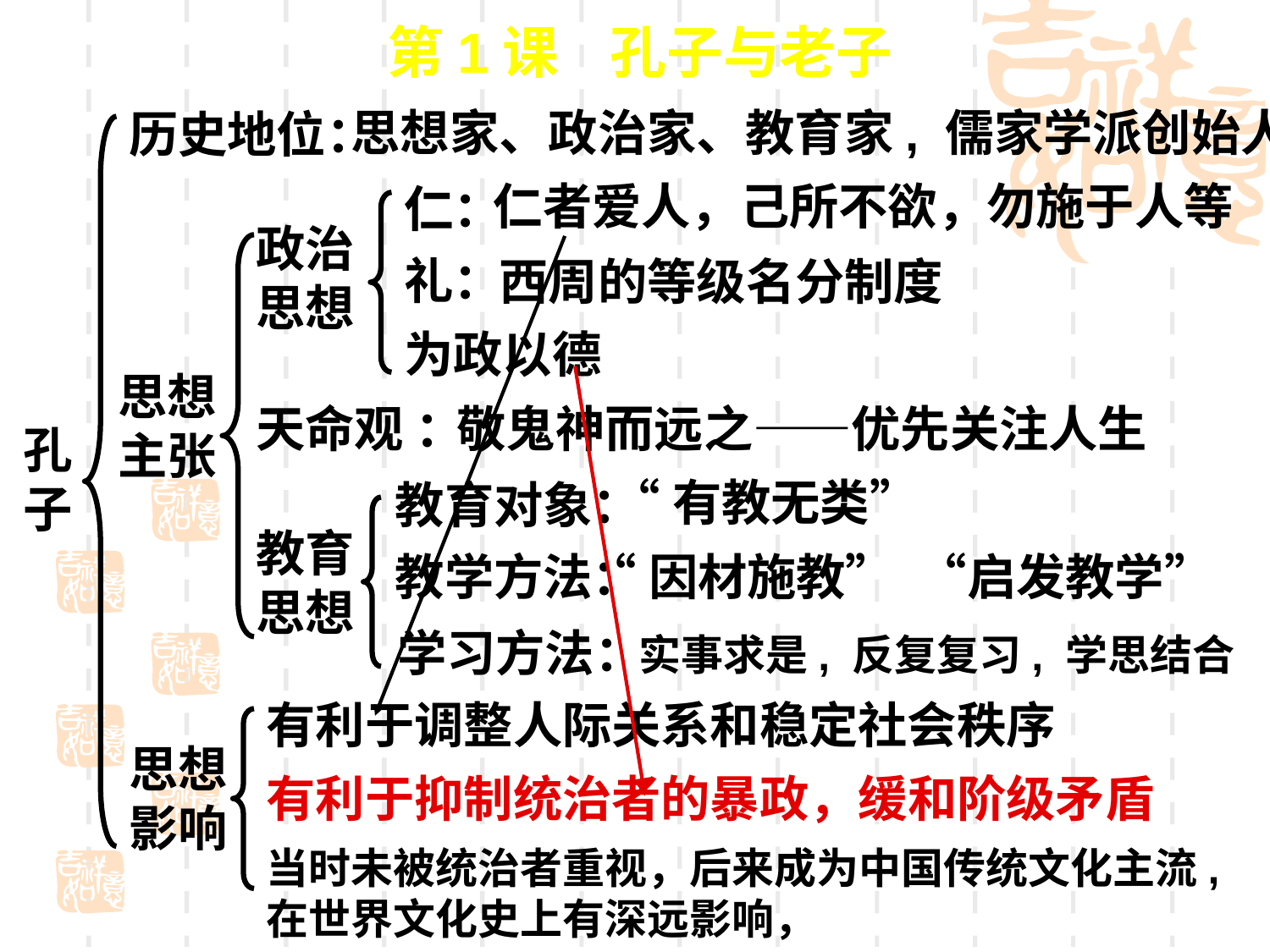

第1课    孔子与老子
思想家、政治家、教育家, 儒家学派创始人
历史地位：

仁者爱人，己所不欲，勿施于人等
仁：

政治
思想

礼：
西周的等级名分制度
为政以德
思想
主张

天命观 ：
敬鬼神而远之——优先关注人生
孔
子
“有教无类”
教育对象：

教育
思想
教学方法：
“因材施教”  “启发教学”
学习方法：
实事求是, 反复复习, 学思结合
有利于调整人际关系和稳定社会秩序

思想影响
有利于抑制统治者的暴政，缓和阶级矛盾
当时未被统治者重视，后来成为中国传统文化主流,
在世界文化史上有深远影响，